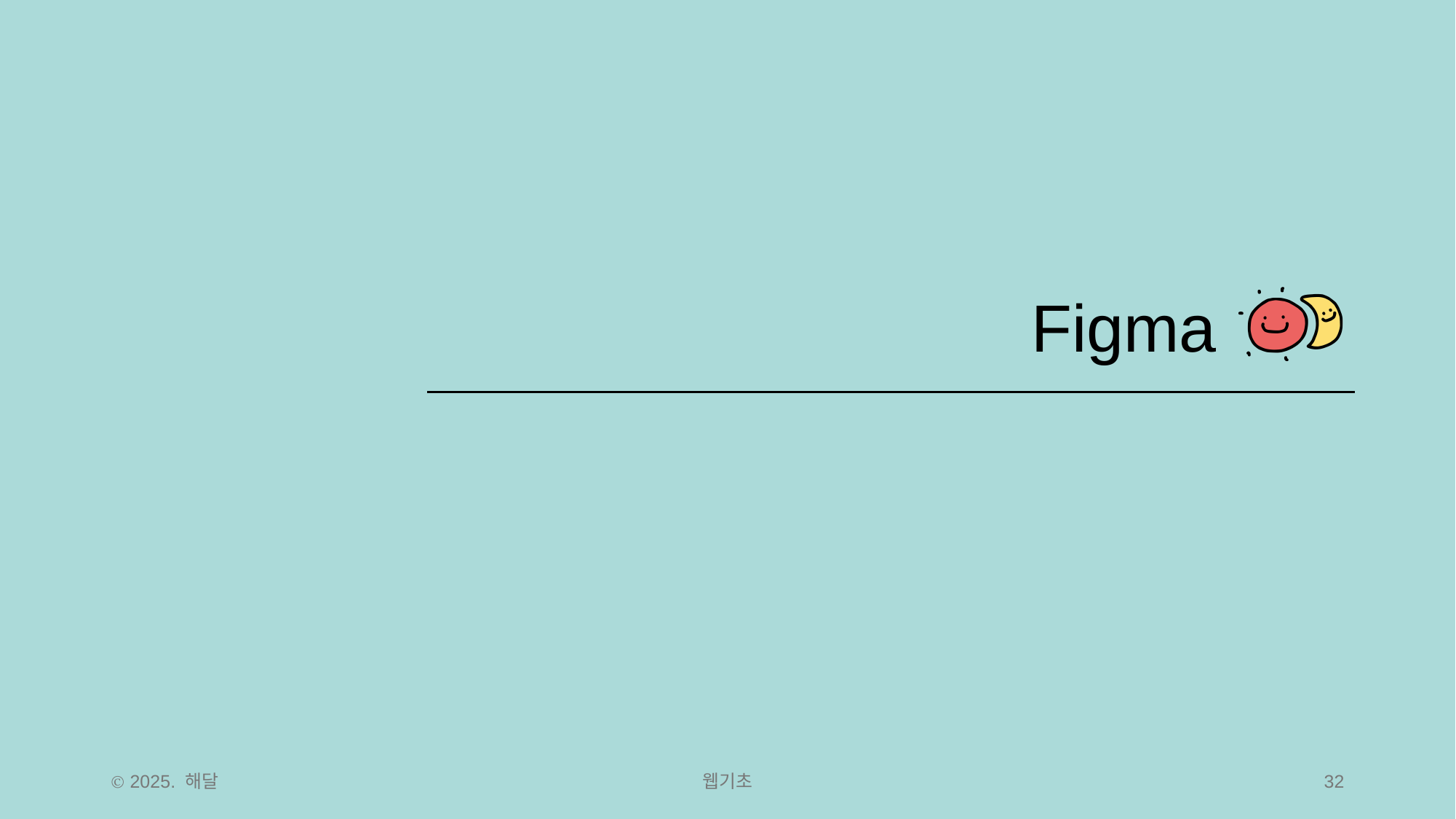

# Figma
Ⓒ 2025. 해달
웹기초
32